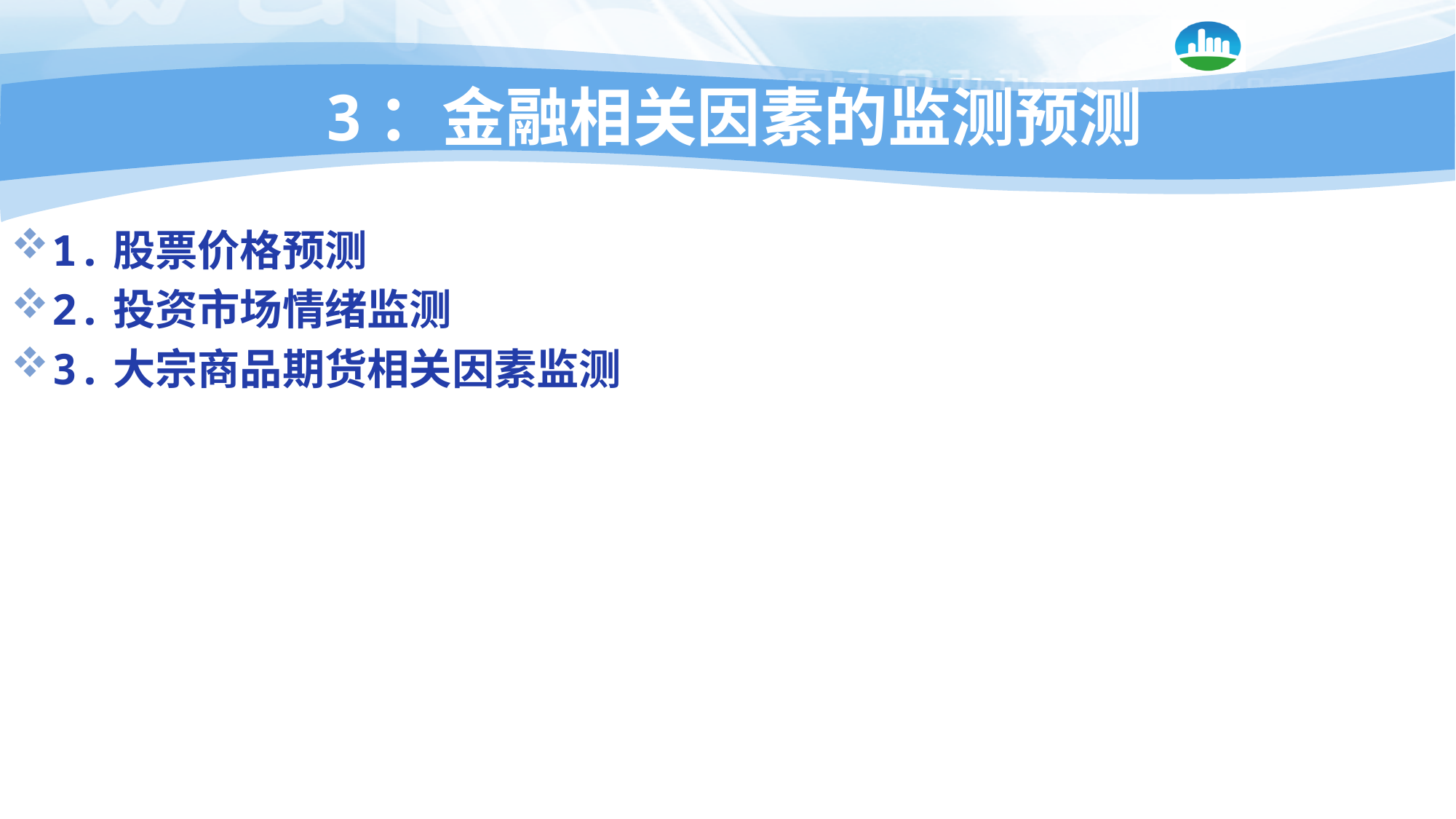

# 3：金融相关因素的监测预测
1.股票价格预测
2.投资市场情绪监测
3.大宗商品期货相关因素监测